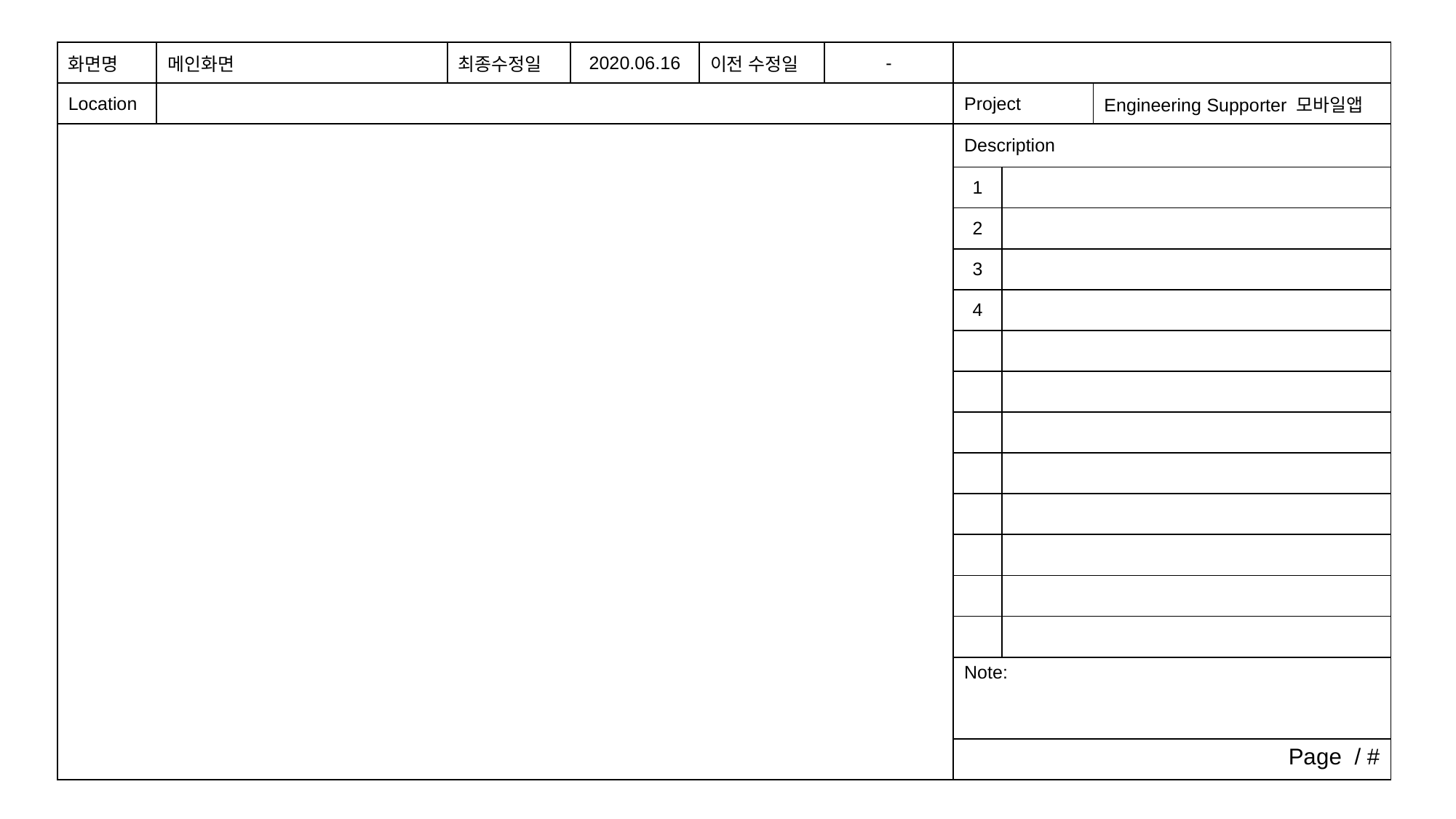

| 화면명 | 메인화면 | 최종수정일 | 2020.06.16 | 이전 수정일 | - |  |  |  |
| --- | --- | --- | --- | --- | --- | --- | --- | --- |
| Location |  |  |  |  |  | Project |  | Engineering Supporter 모바일앱 |
|  |  |  |  |  |  | Description |  |  |
|  |  |  |  |  |  | 1 |  |  |
|  |  |  |  |  |  | 2 |  |  |
|  |  |  |  |  |  | 3 |  |  |
|  |  |  |  |  |  | 4 |  |  |
|  |  |  |  |  |  |  |  |  |
|  |  |  |  |  |  |  |  |  |
|  |  |  |  |  |  |  |  |  |
|  |  |  |  |  |  |  |  |  |
|  |  |  |  |  |  |  |  |  |
|  |  |  |  |  |  |  |  |  |
|  |  |  |  |  |  |  |  |  |
|  |  |  |  |  |  |  |  |  |
|  |  |  |  |  |  | Note: |  |  |
|  |  |  |  |  |  | Page / # |  |  |